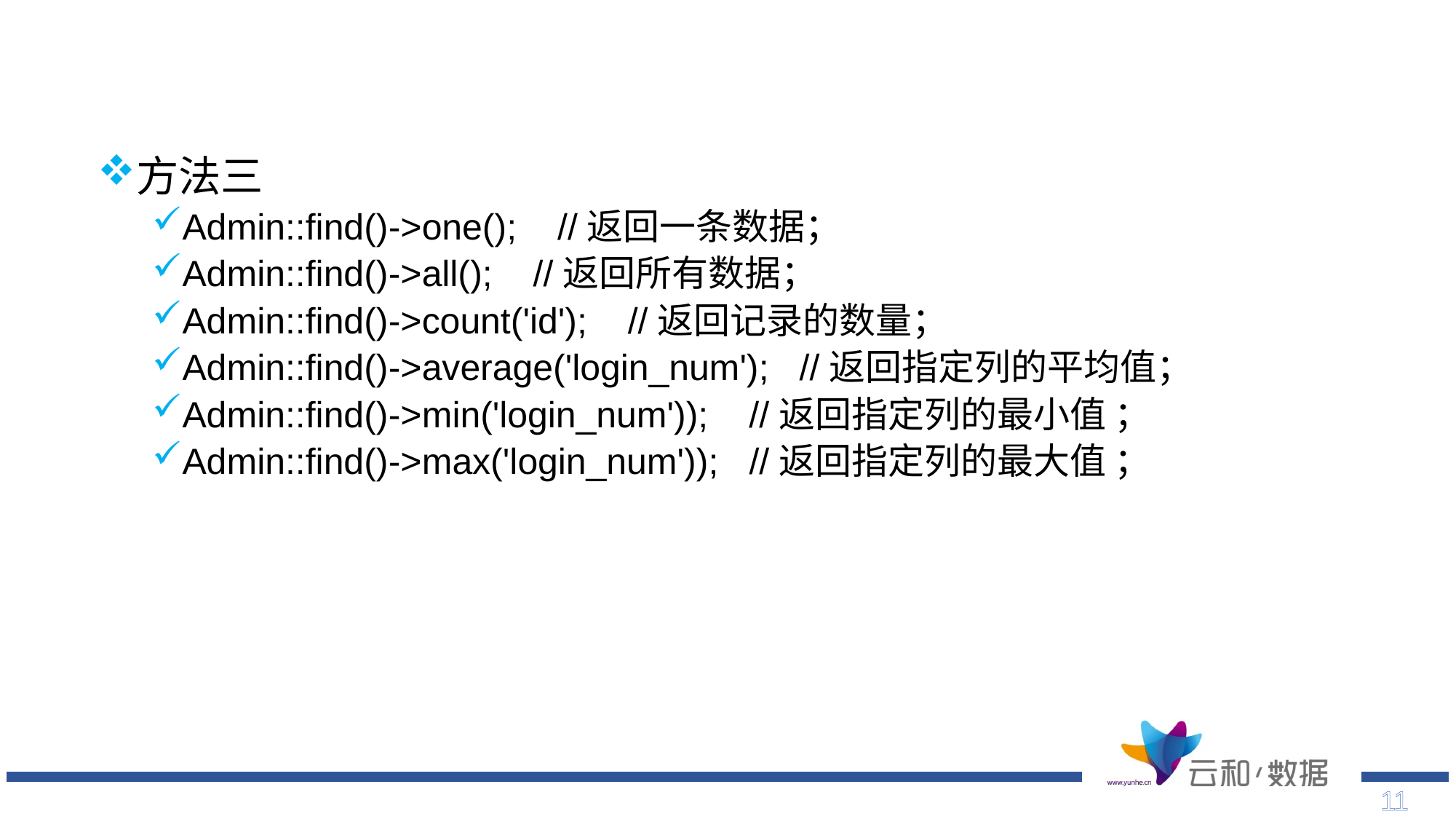

方法三
Admin::find()->one();    //返回一条数据；
Admin::find()->all();    //返回所有数据；
Admin::find()->count('id');    //返回记录的数量；
Admin::find()->average('login_num');   //返回指定列的平均值；
Admin::find()->min('login_num'));    //返回指定列的最小值 ；
Admin::find()->max('login_num'));   //返回指定列的最大值 ；